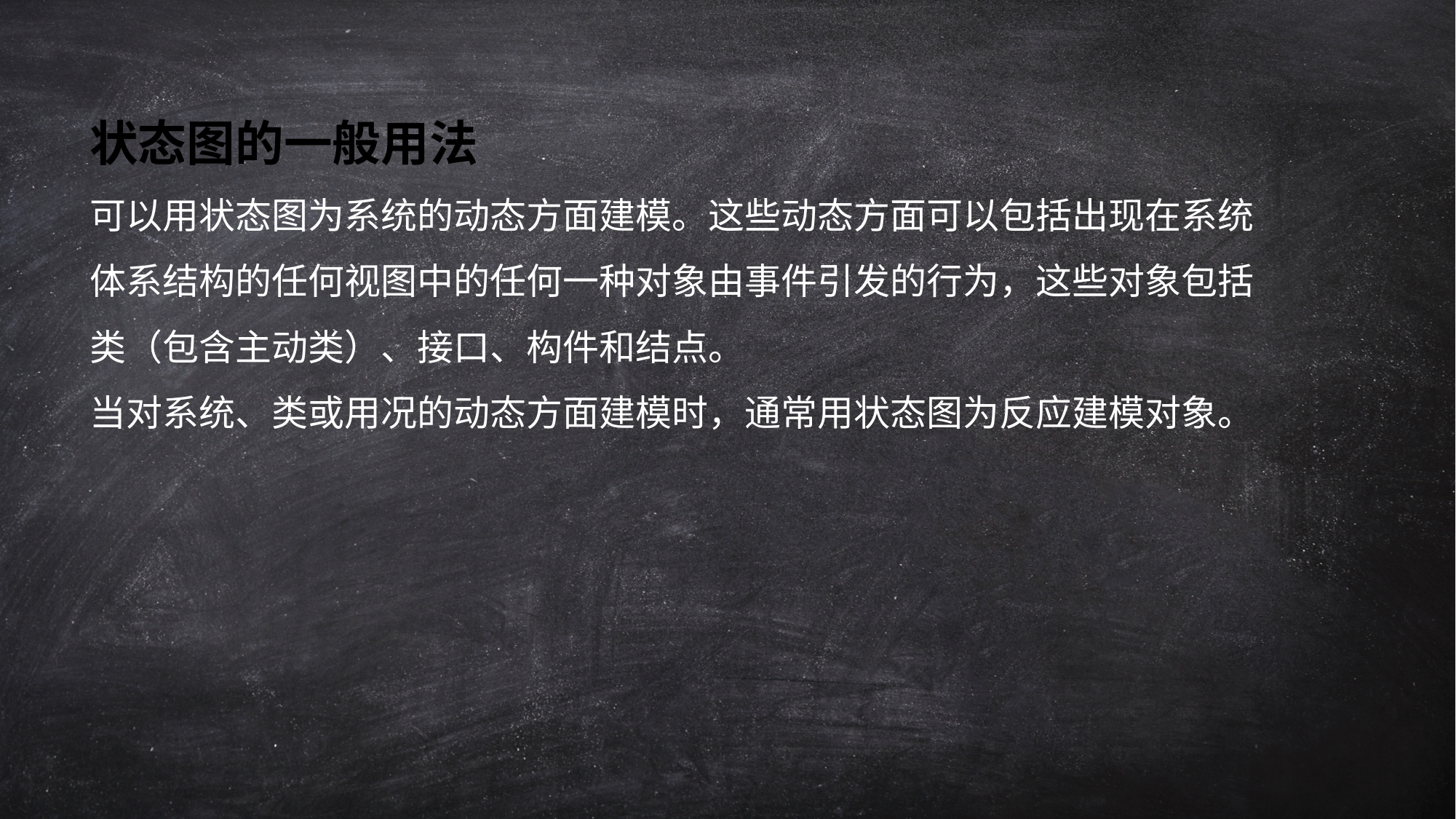

状态图的一般用法
可以用状态图为系统的动态方面建模。这些动态方面可以包括出现在系统体系结构的任何视图中的任何一种对象由事件引发的行为，这些对象包括类（包含主动类）、接口、构件和结点。
当对系统、类或用况的动态方面建模时，通常用状态图为反应建模对象。